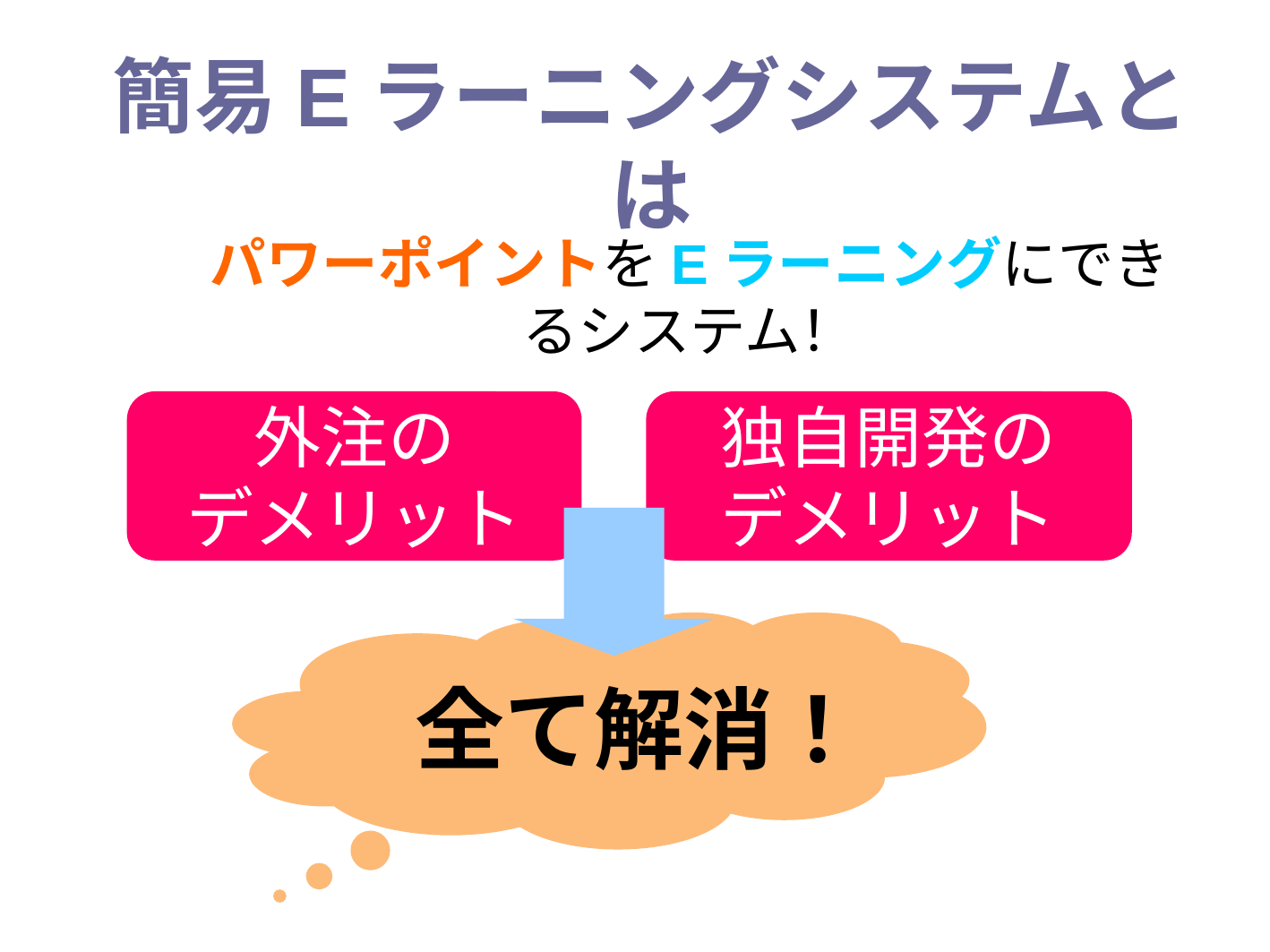

# 簡易Eラーニングシステムとは
パワーポイントをEラーニングにできるシステム！

外注の
デメリット
独自開発の
デメリット

全て解消！